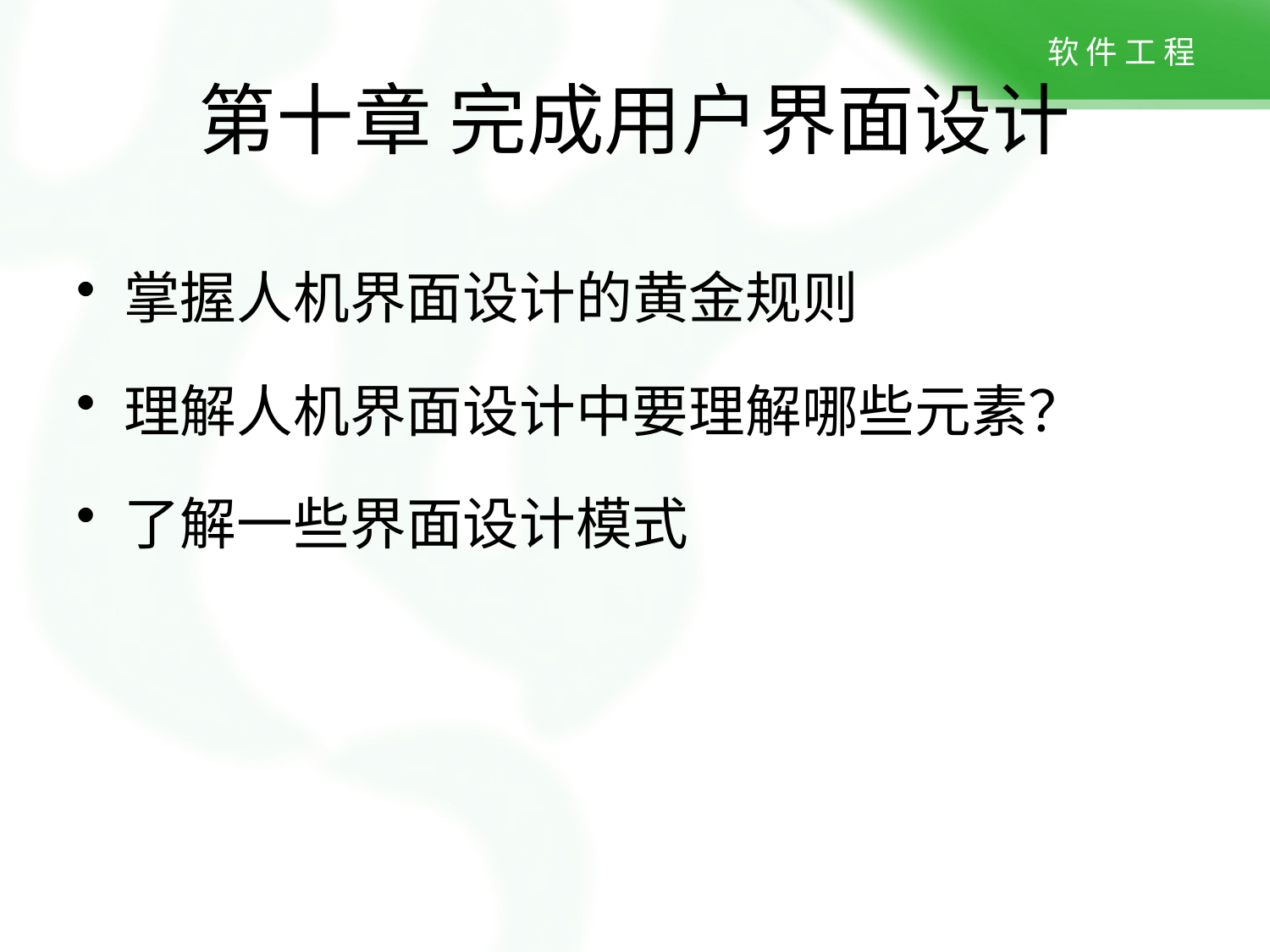

# 第十章 完成用户界面设计
掌握人机界面设计的黄金规则
理解人机界面设计中要理解哪些元素？
了解一些界面设计模式